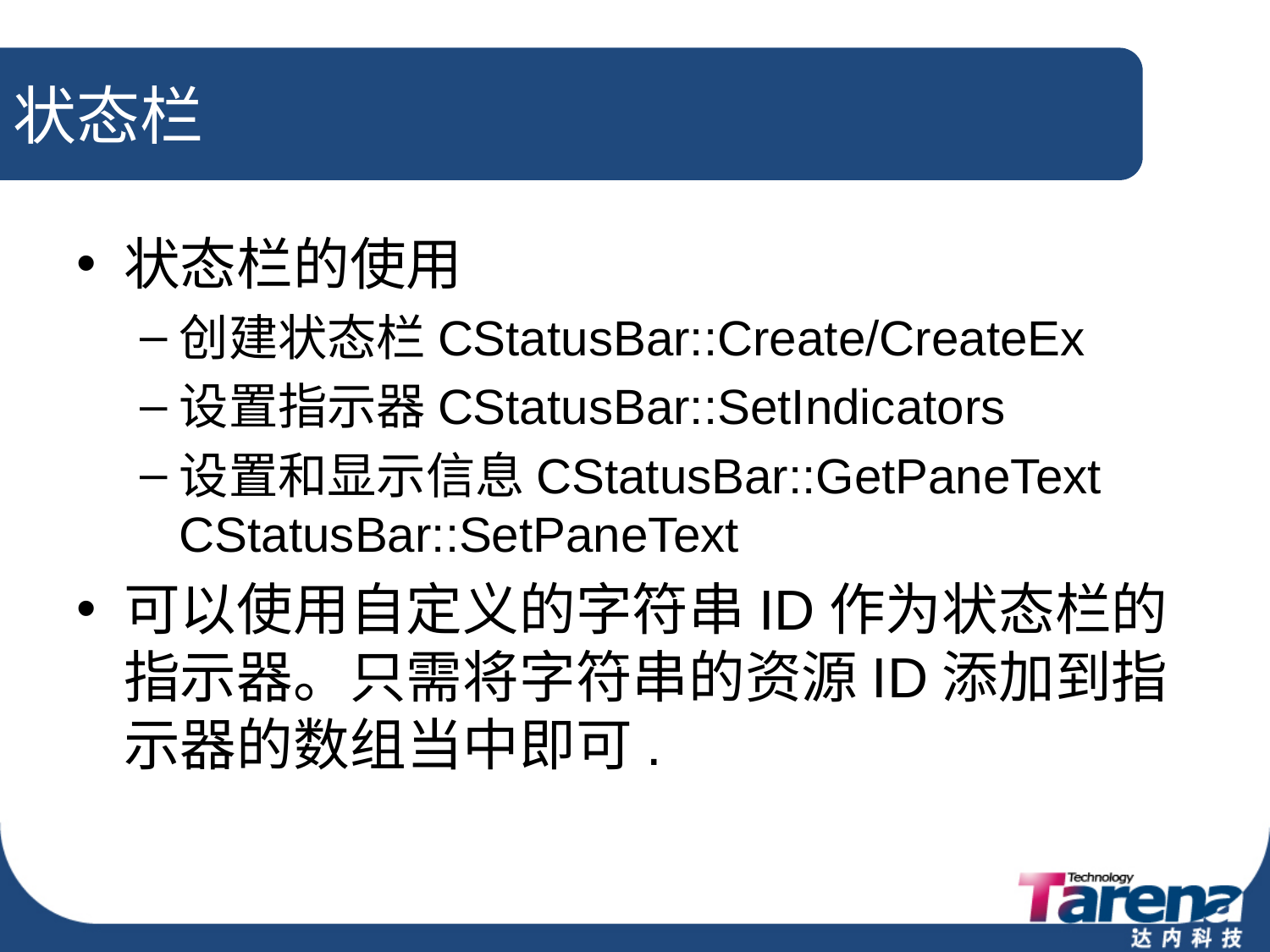

# 状态栏
状态栏的使用
创建状态栏CStatusBar::Create/CreateEx
设置指示器CStatusBar::SetIndicators
设置和显示信息CStatusBar::GetPaneText CStatusBar::SetPaneText
可以使用自定义的字符串ID作为状态栏的指示器。只需将字符串的资源ID添加到指示器的数组当中即可.